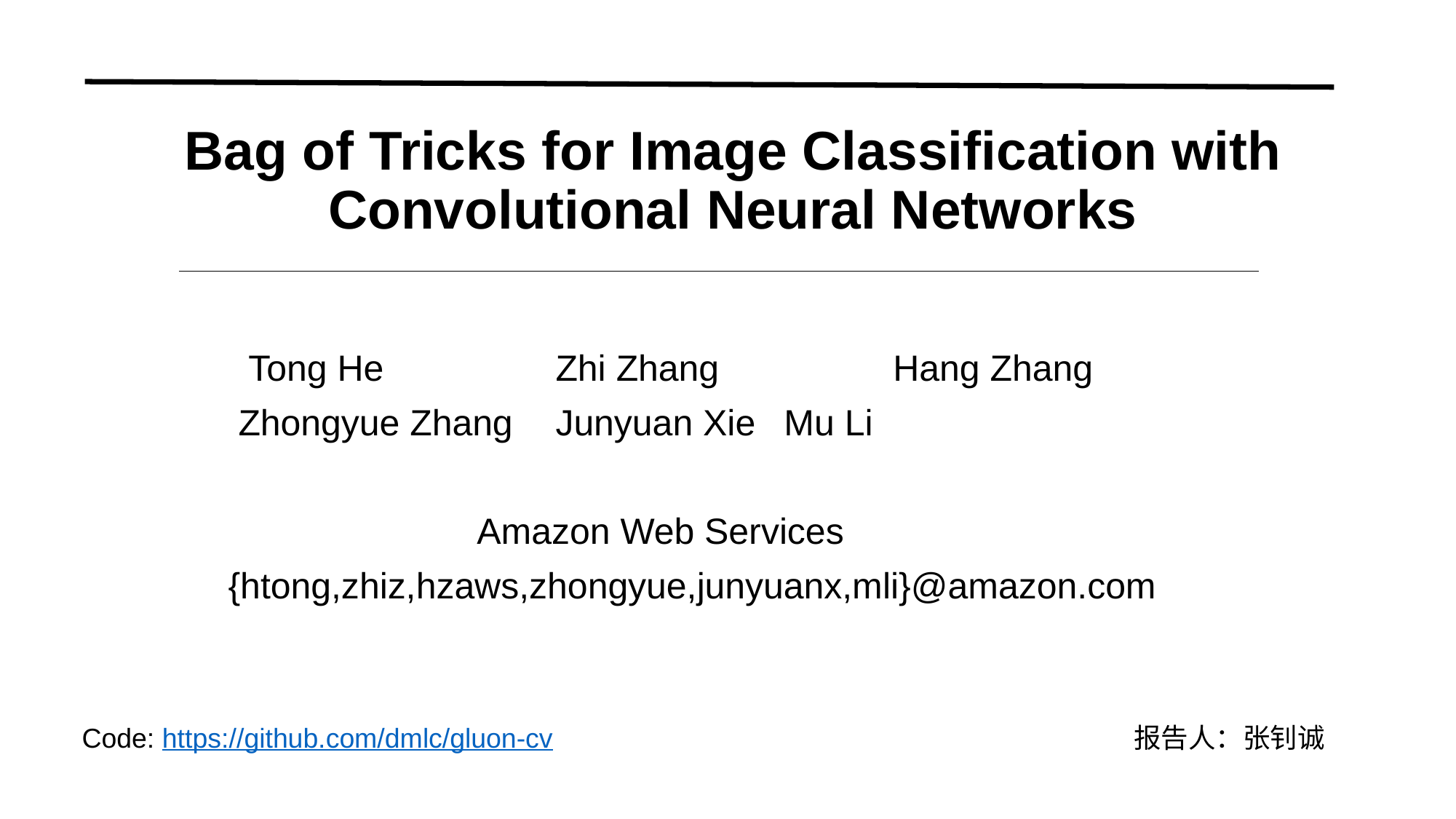

# Bag of Tricks for Image Classification with Convolutional Neural Networks
  Tong He 		Zhi Zhang 		 Hang Zhang
 Zhongyue Zhang 	Junyuan Xie 	 Mu Li

		   Amazon Web Services
{htong,zhiz,hzaws,zhongyue,junyuanx,mli}@amazon.com
Code: https://github.com/dmlc/gluon-cv
报告人：张钊诚